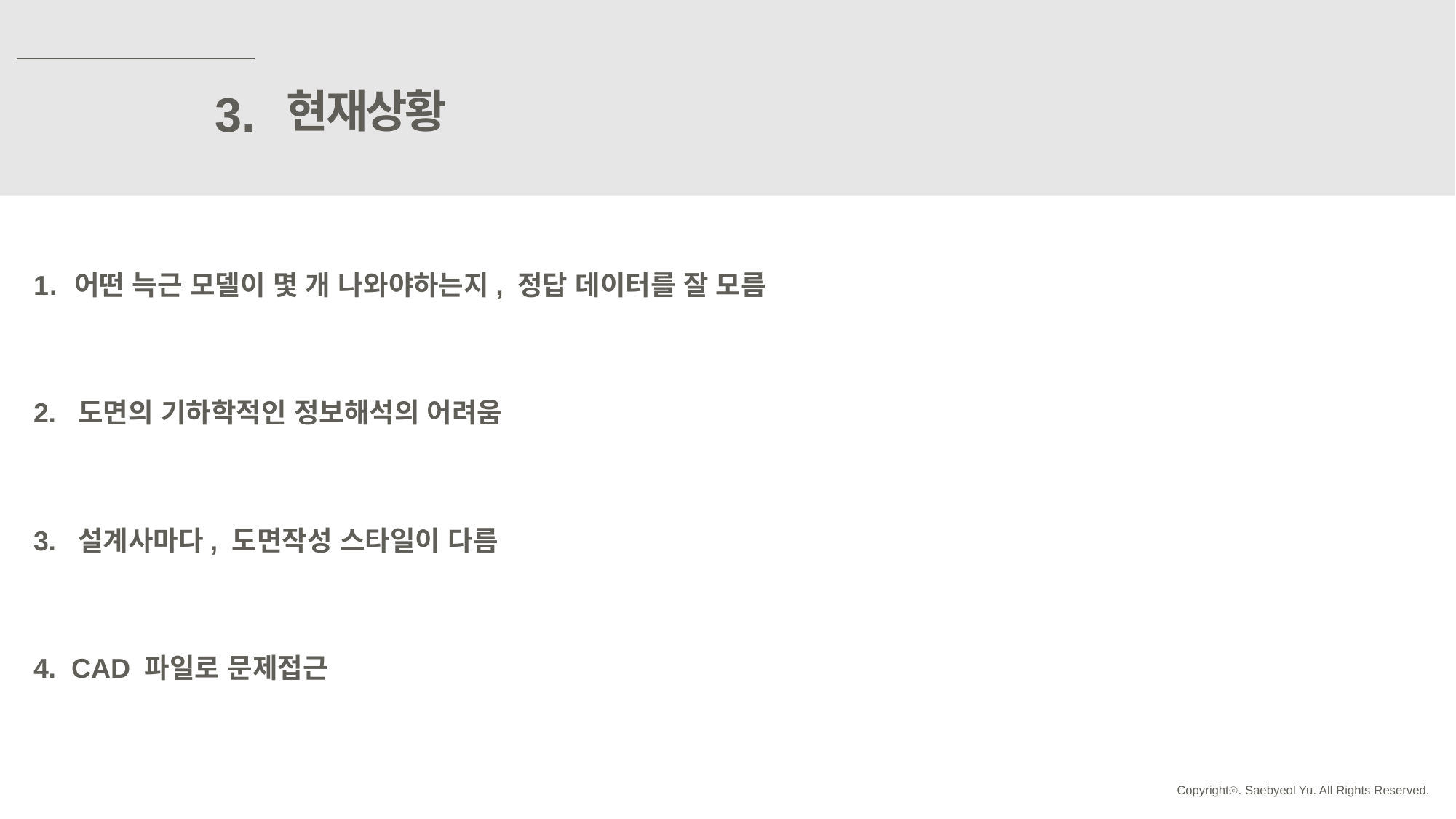

현재상황
3.
어떤 늑근 모델이 몇 개 나와야하는지, 정답 데이터를 잘 모름

2.  도면의 기하학적인 정보해석의 어려움

3.  설계사마다, 도면작성 스타일이 다름

4.  CAD 파일로 문제접근